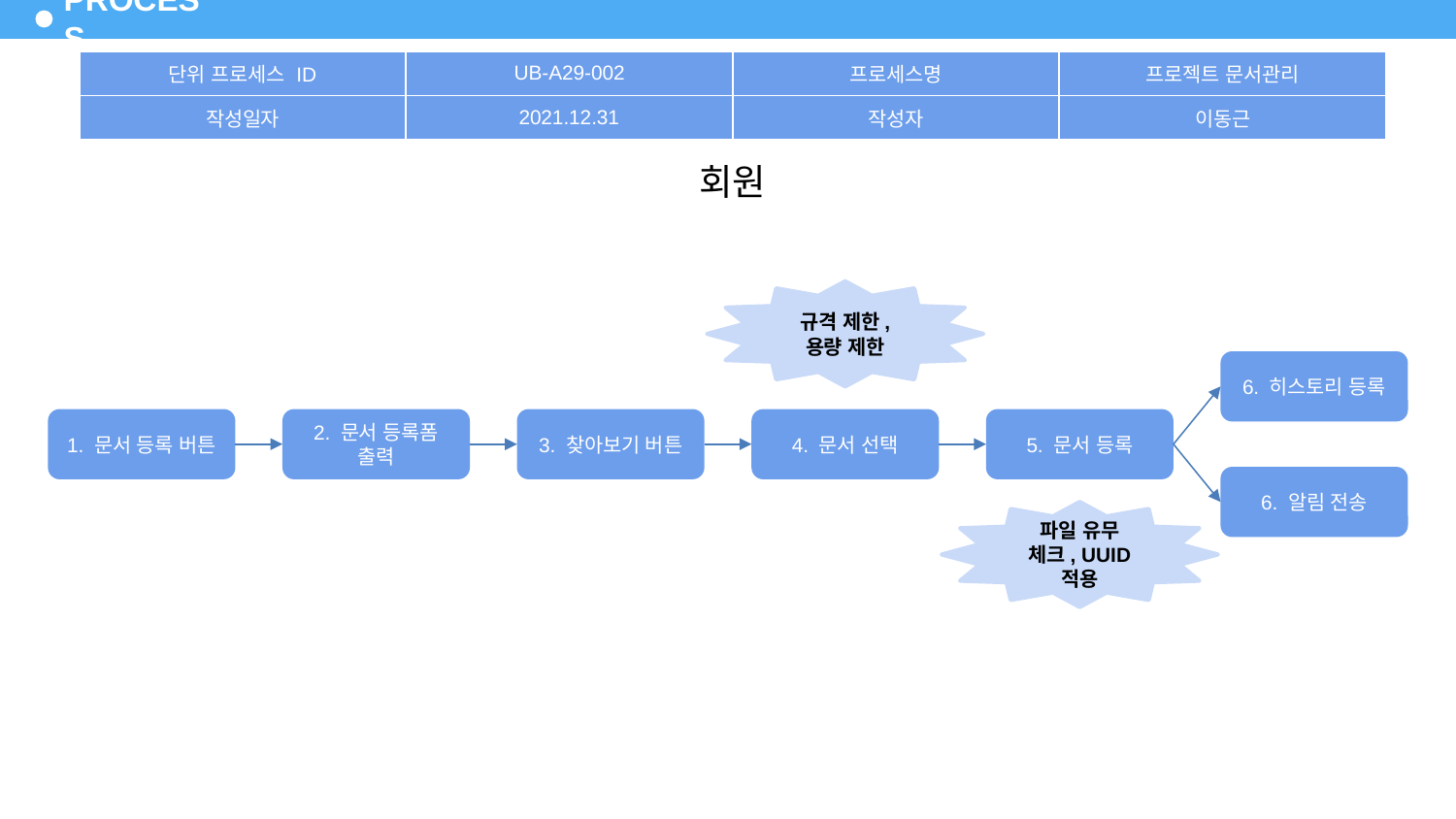

# PROCESS
| 단위 프로세스 ID | UB-A29-002 | 프로세스명 | 프로젝트 문서관리 |
| --- | --- | --- | --- |
| 작성일자 | 2021.12.31 | 작성자 | 이동근 |
회원
규격 제한, 용량 제한
6. 히스토리 등록
1. 문서 등록 버튼
2. 문서 등록폼 출력
3. 찾아보기 버튼
4. 문서 선택
5. 문서 등록
6. 알림 전송
파일 유무 체크, UUID 적용